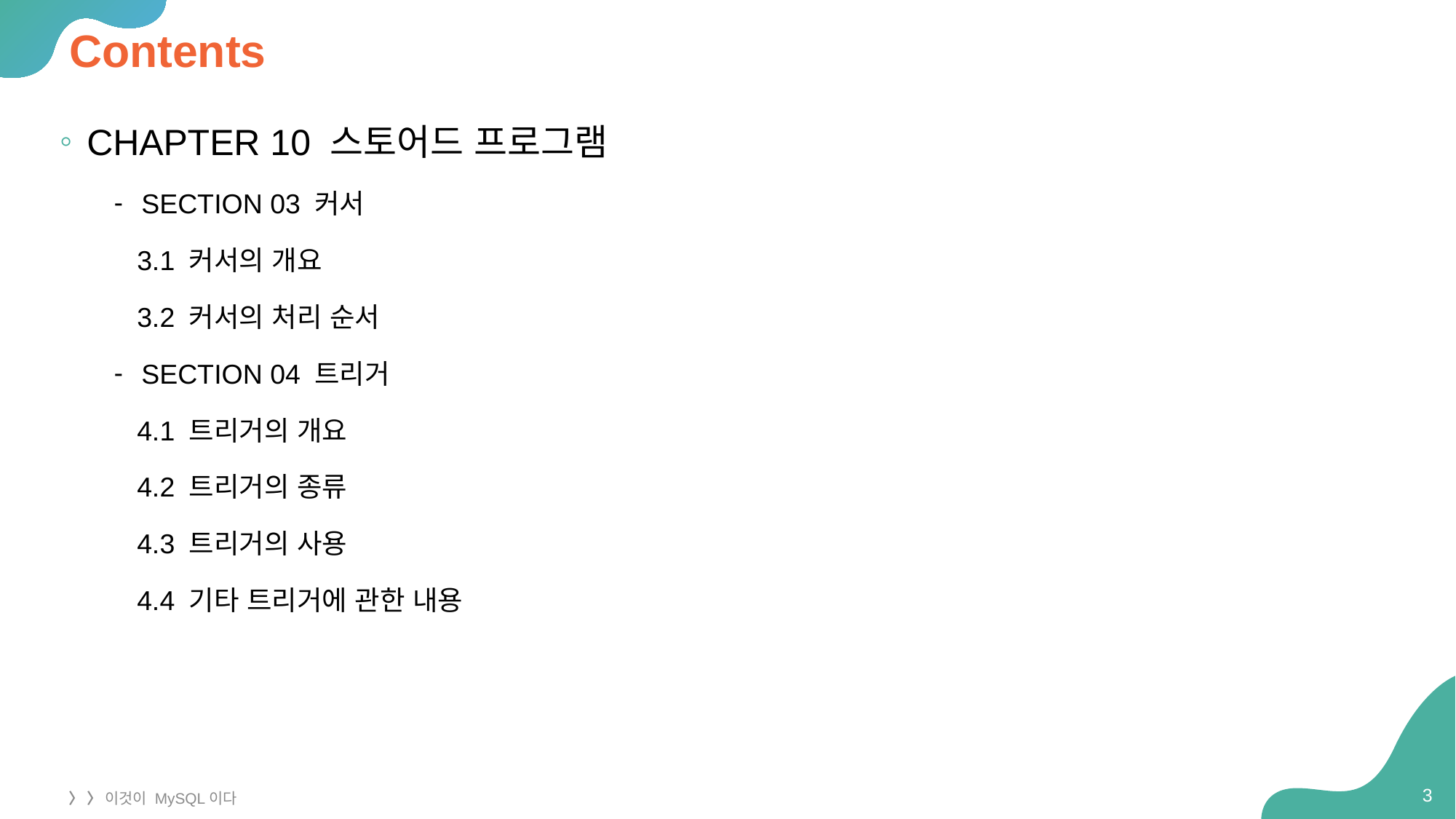

# Contents
CHAPTER 10 스토어드 프로그램
SECTION 03 커서
   3.1 커서의 개요
   3.2 커서의 처리 순서
SECTION 04 트리거
   4.1 트리거의 개요
   4.2 트리거의 종류
   4.3 트리거의 사용
   4.4 기타 트리거에 관한 내용
3
〉 〉 이것이 MySQL이다